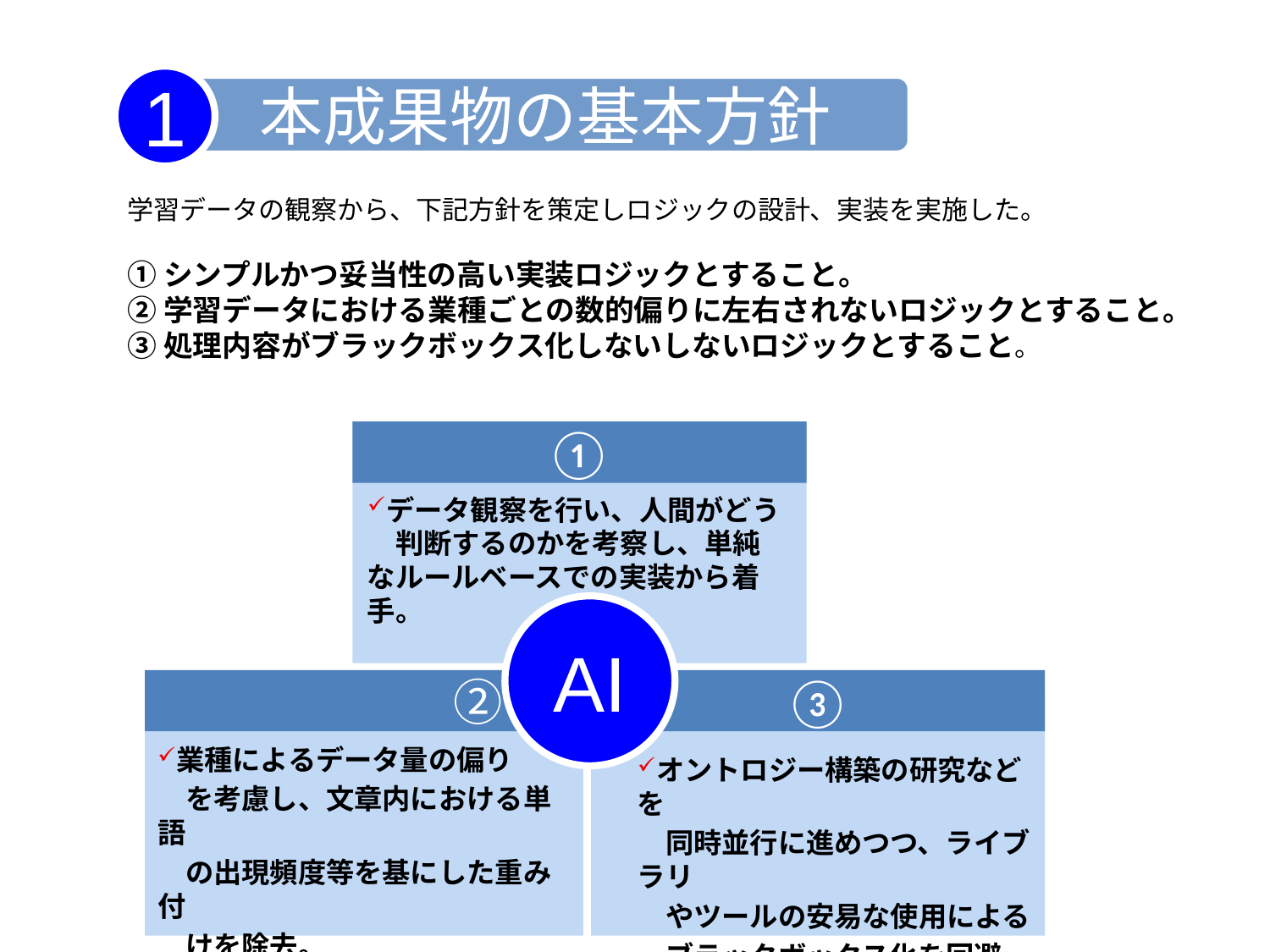

1
   本成果物の基本方針
学習データの観察から、下記方針を策定しロジックの設計、実装を実施した。

①シンプルかつ妥当性の高い実装ロジックとすること。
②学習データにおける業種ごとの数的偏りに左右されないロジックとすること。
③処理内容がブラックボックス化しないしないロジックとすること。

①
データ観察を行い、人間がどう　判断するのかを考察し、単純なルールベースでの実装から着手。

　　　　　　②
③

AI
業種によるデータ量の偏り
　を考慮し、文章内における単語
　の出現頻度等を基にした重み付
　けを除去。

オントロジー構築の研究などを
　同時並行に進めつつ、ライブラリ
　やツールの安易な使用による
　ブラックボックス化を回避。